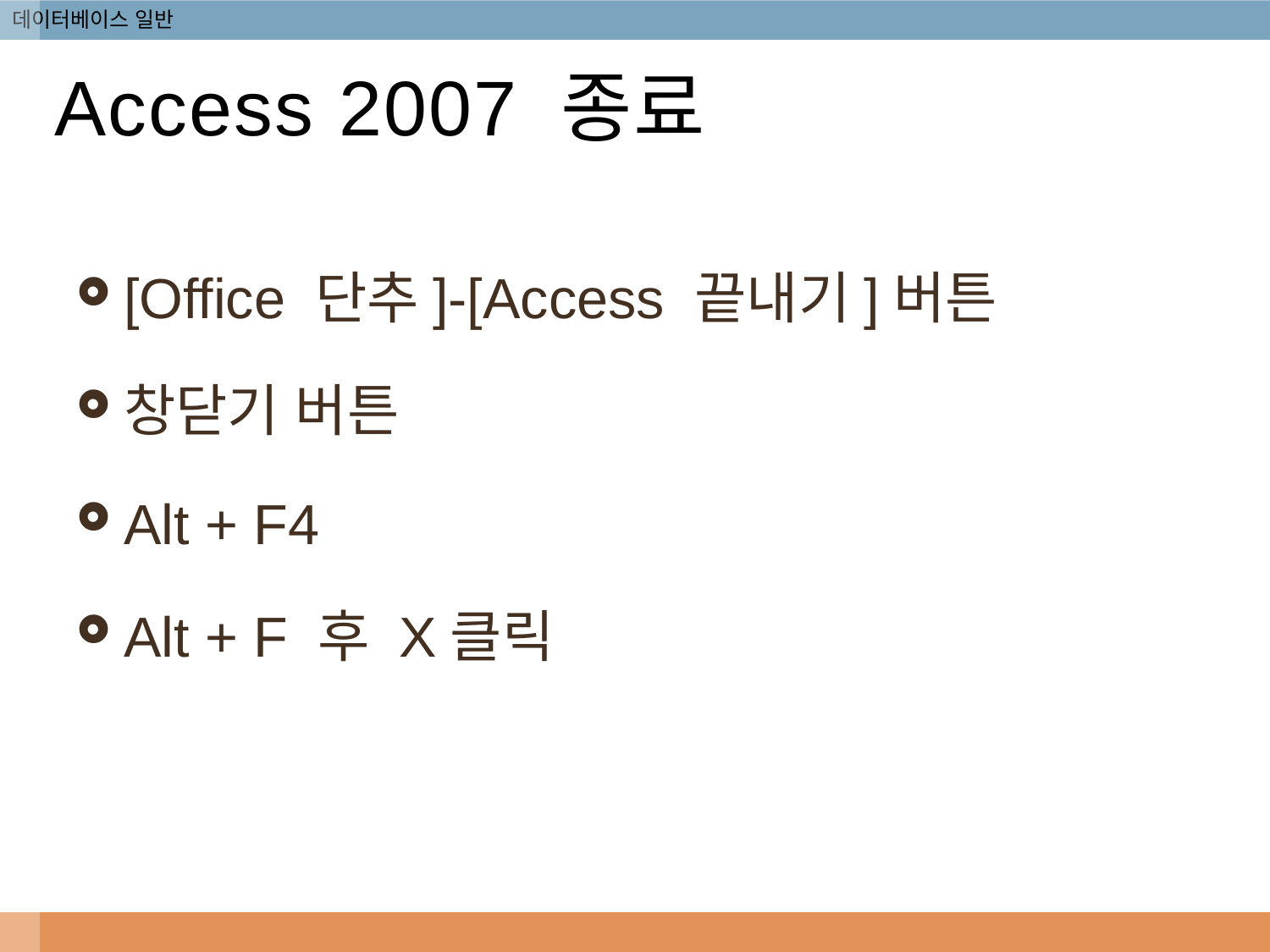

# Access 2007 종료
[Office 단추]-[Access 끝내기]버튼
창닫기 버튼
Alt + F4
Alt + F 후 X클릭